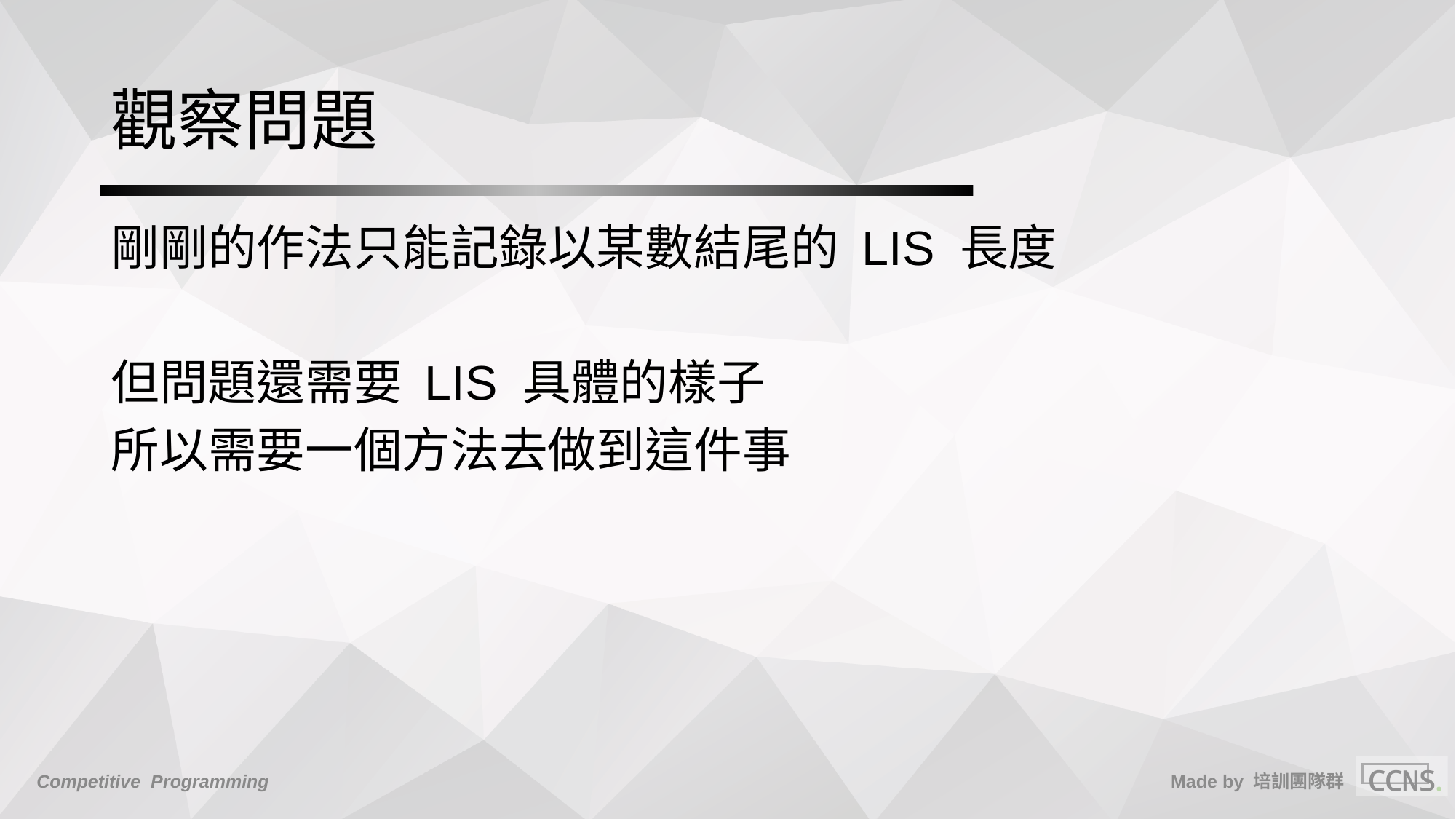

# 觀察問題
剛剛的作法只能記錄以某數結尾的 LIS 長度

但問題還需要 LIS 具體的樣子
所以需要一個方法去做到這件事